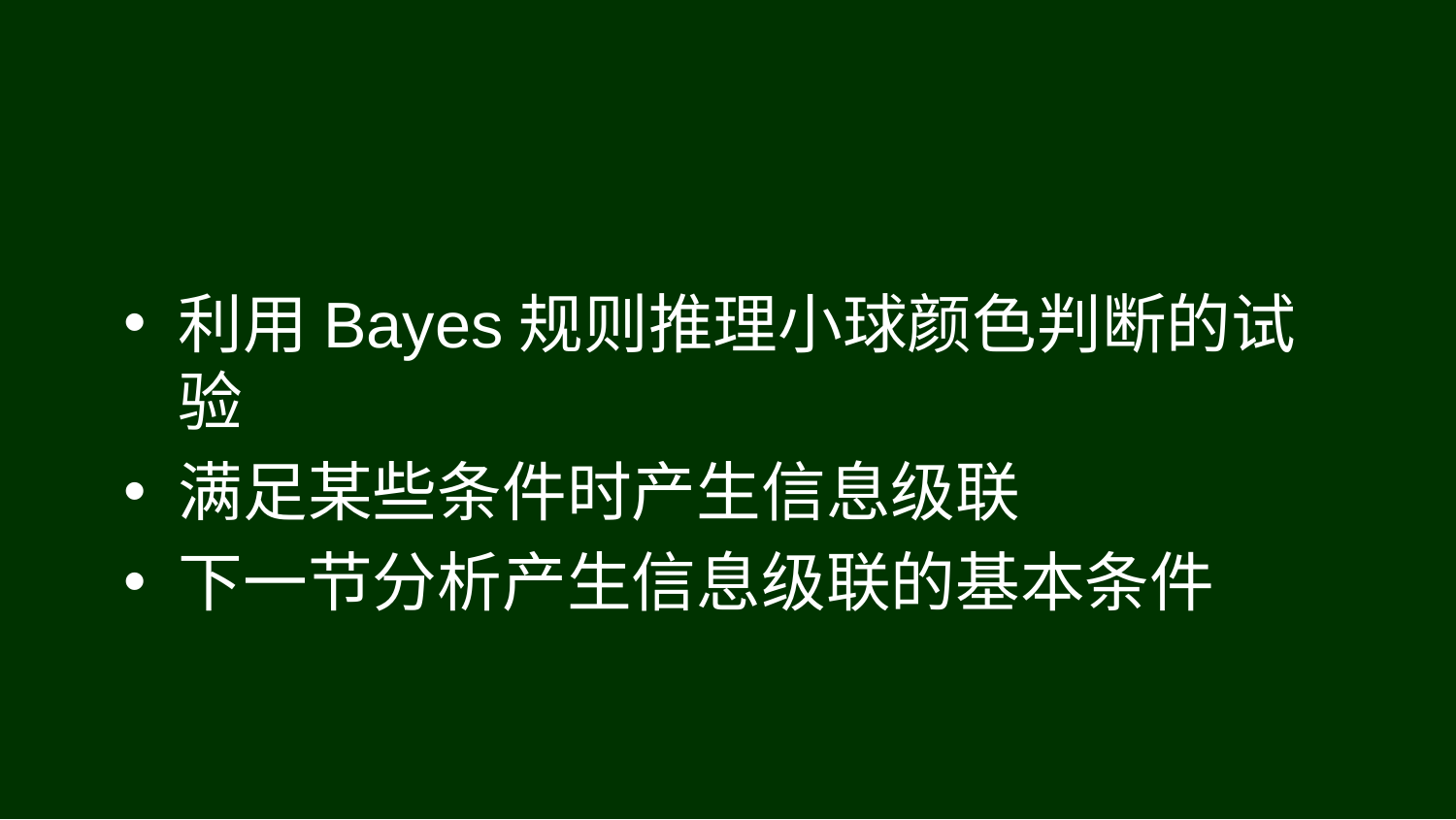

利用Bayes规则推理小球颜色判断的试验
满足某些条件时产生信息级联
下一节分析产生信息级联的基本条件